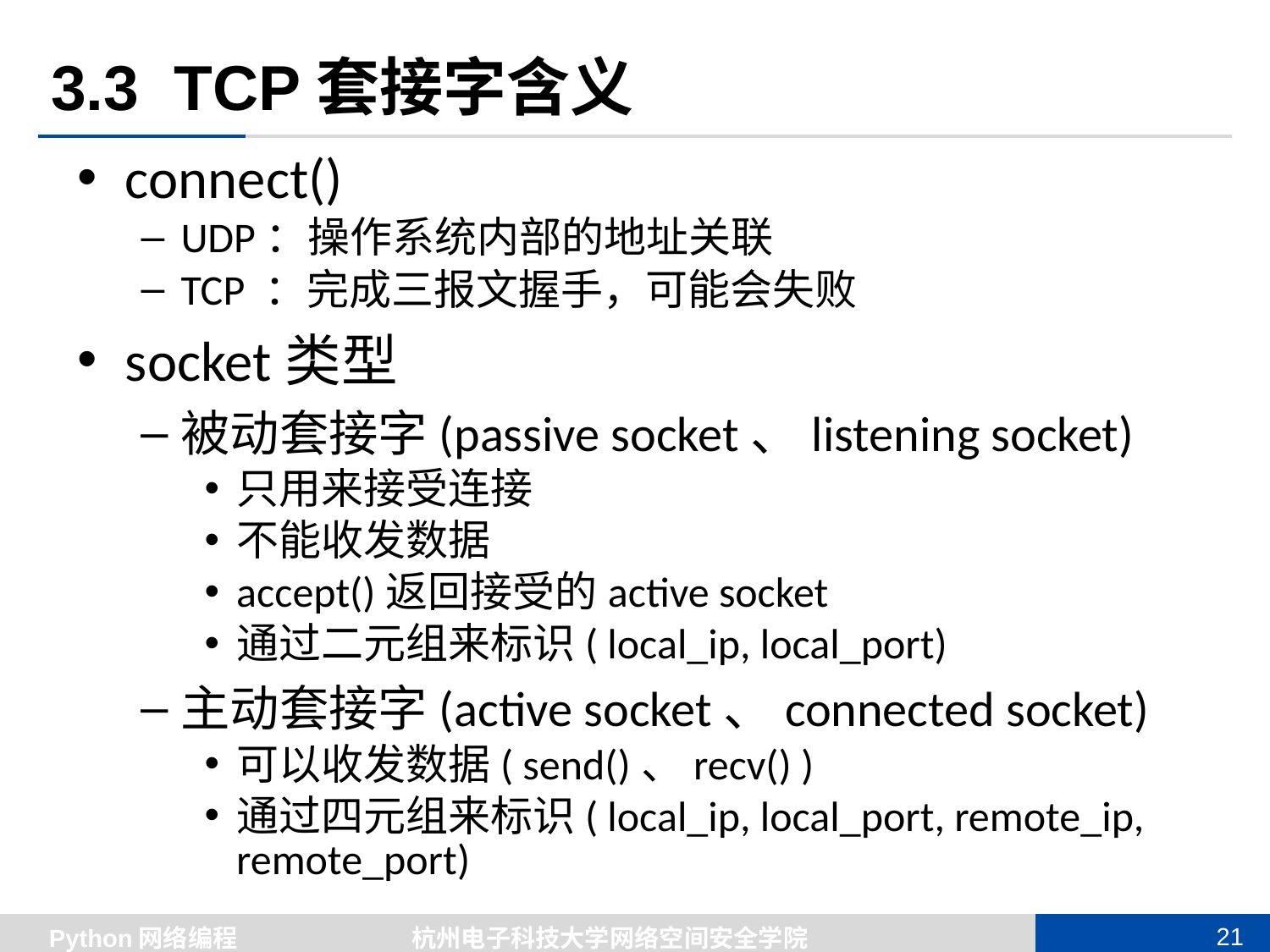

# 3.3  TCP套接字含义
connect()
UDP：操作系统内部的地址关联
TCP ：完成三报文握手，可能会失败
socket类型
被动套接字(passive socket、listening socket)
只用来接受连接
不能收发数据
accept()返回接受的active socket
通过二元组来标识( local_ip, local_port)
主动套接字(active socket、connected socket)
可以收发数据( send()、recv() )
通过四元组来标识( local_ip, local_port, remote_ip, remote_port)